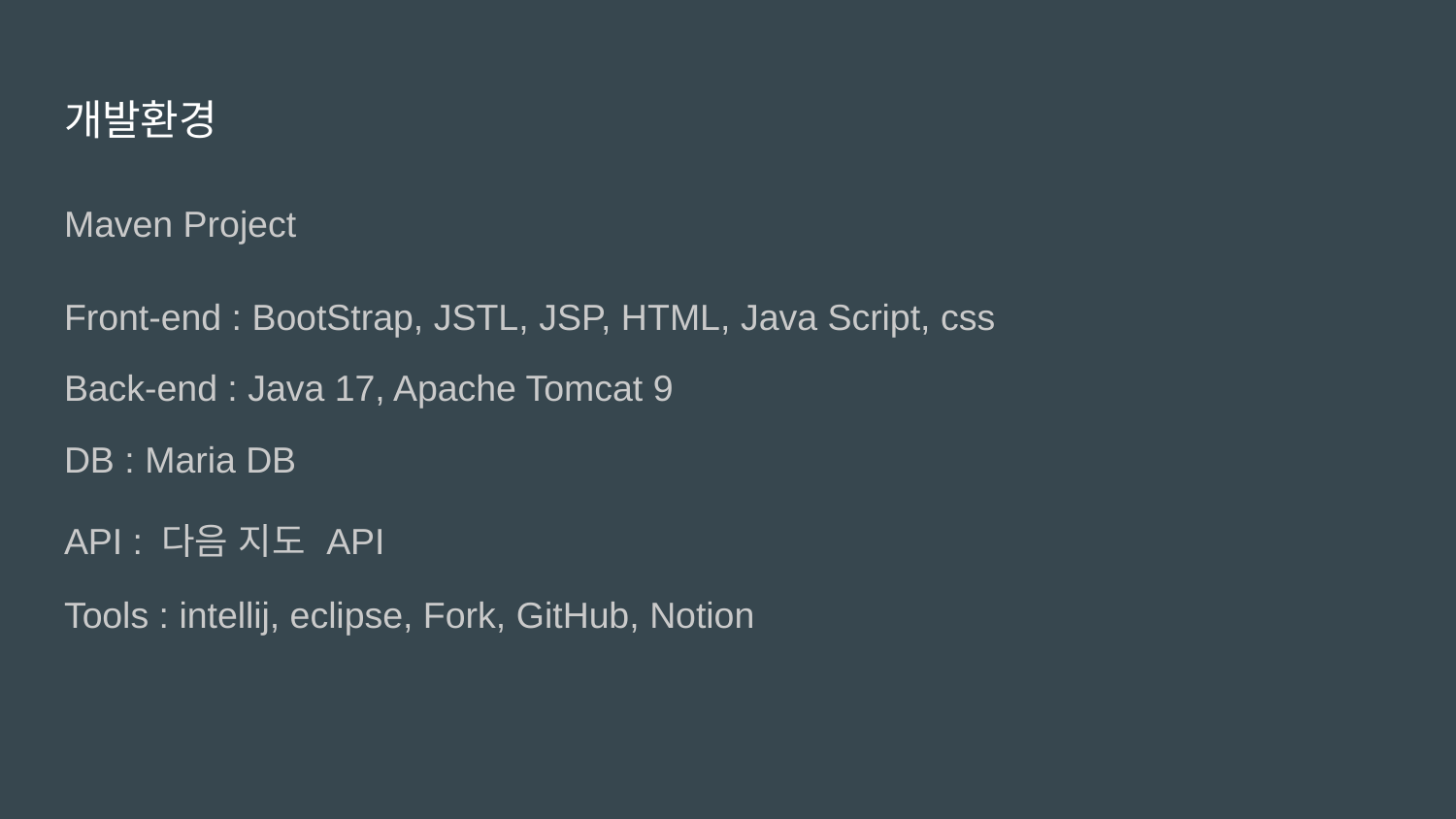

# 개발환경
Maven Project
Front-end : BootStrap, JSTL, JSP, HTML, Java Script, css
Back-end : Java 17, Apache Tomcat 9
DB : Maria DB
API : 다음 지도 API
Tools : intellij, eclipse, Fork, GitHub, Notion